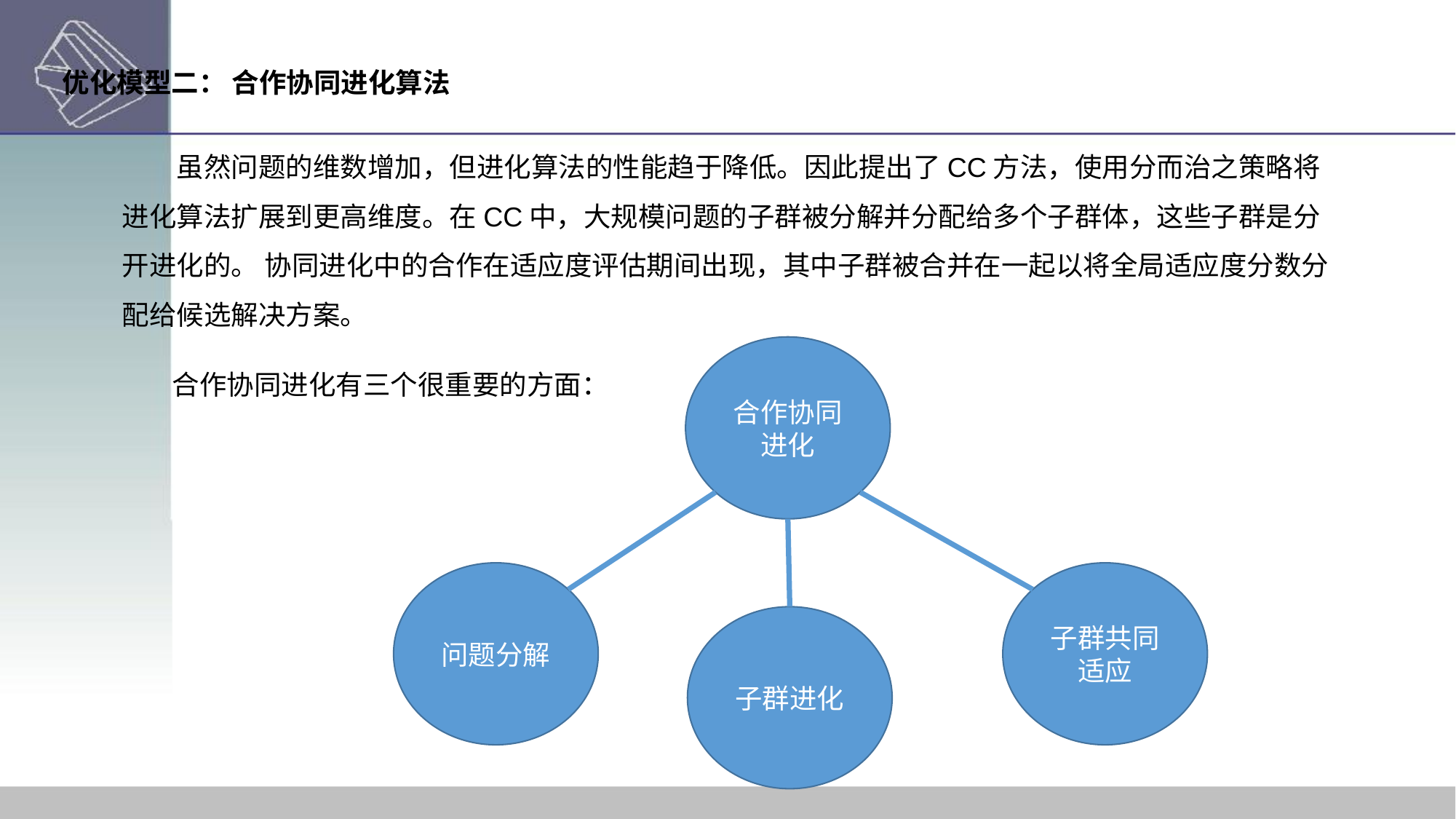

优化模型二： 合作协同进化算法
虽然问题的维数增加，但进化算法的性能趋于降低。因此提出了CC方法，使用分而治之策略将进化算法扩展到更高维度。在CC中，大规模问题的子群被分解并分配给多个子群体，这些子群是分开进化的。 协同进化中的合作在适应度评估期间出现，其中子群被合并在一起以将全局适应度分数分配给候选解决方案。
合作协同进化
问题分解
子群共同适应
子群进化
合作协同进化有三个很重要的方面：